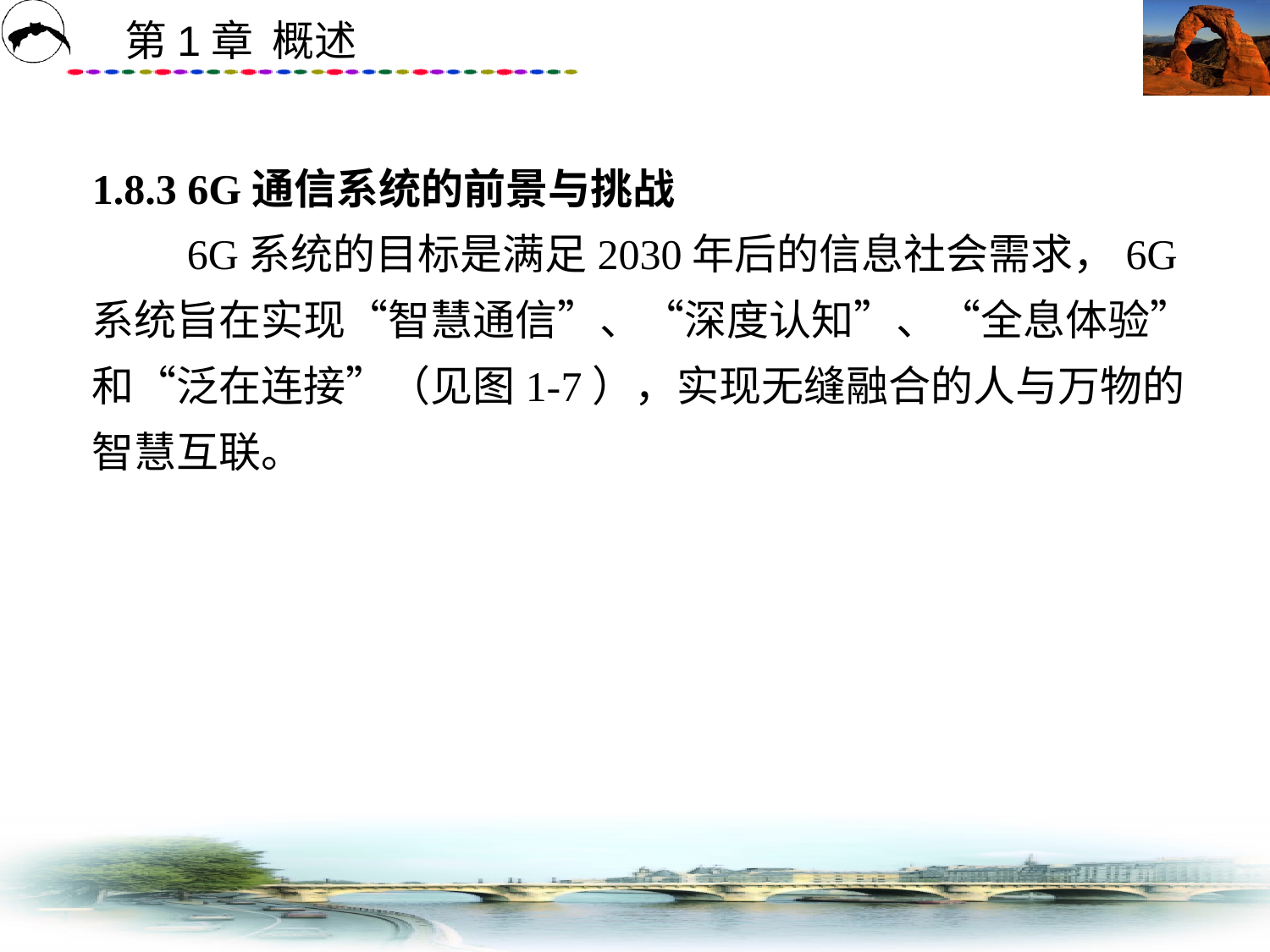

# 1.8.3 6G通信系统的前景与挑战 　　6G系统的目标是满足2030年后的信息社会需求，6G系统旨在实现“智慧通信”、“深度认知”、“全息体验”和“泛在连接”（见图1-7），实现无缝融合的人与万物的智慧互联。